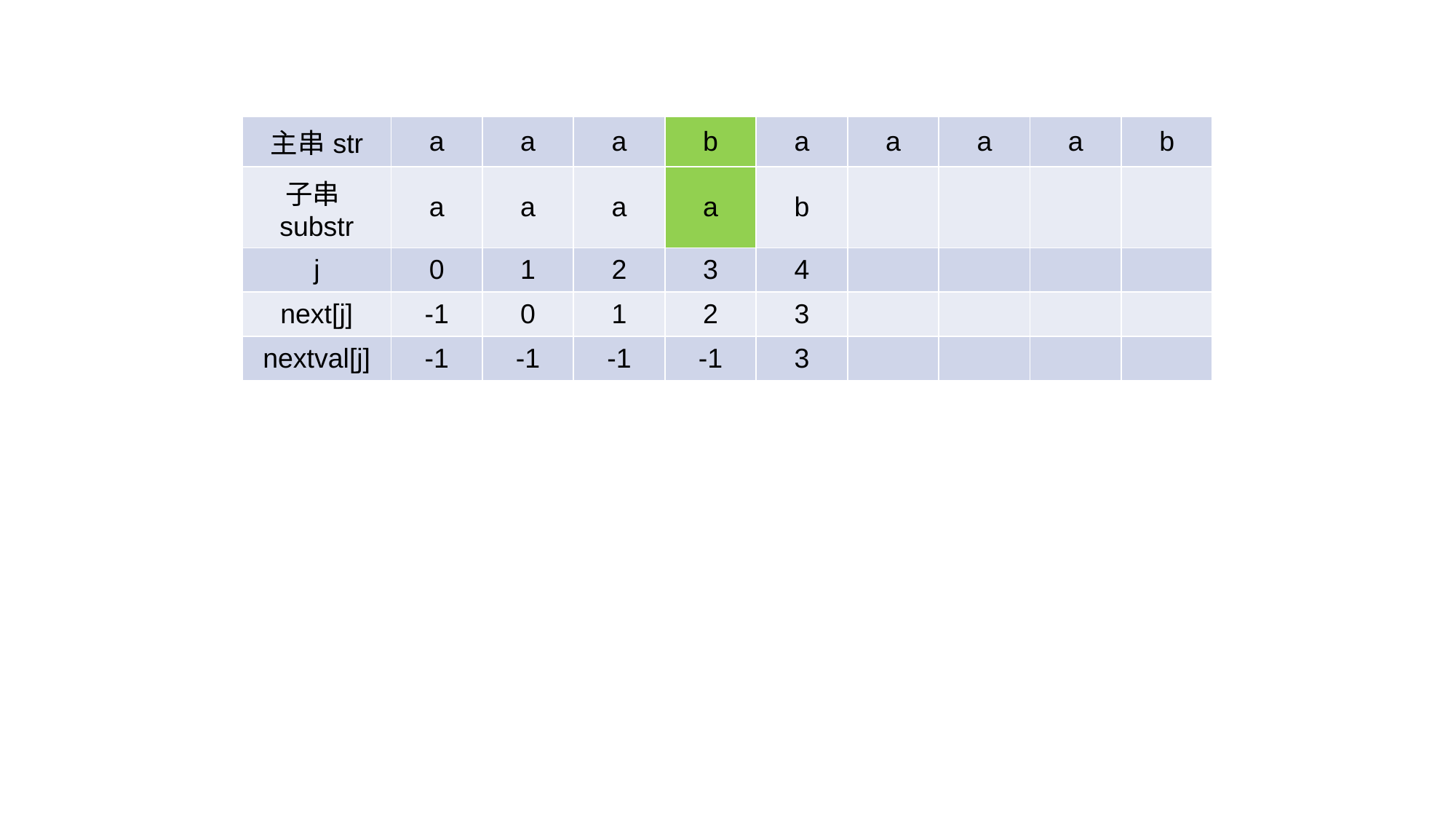

| 主串str | a | a | a | b | a | a | a | a | b |
| --- | --- | --- | --- | --- | --- | --- | --- | --- | --- |
| 子串substr | a | a | a | a | b |  |  |  |  |
| j | 0 | 1 | 2 | 3 | 4 |  |  |  |  |
| next[j] | -1 | 0 | 1 | 2 | 3 |  |  |  |  |
| nextval[j] | -1 | -1 | -1 | -1 | 3 |  |  |  |  |